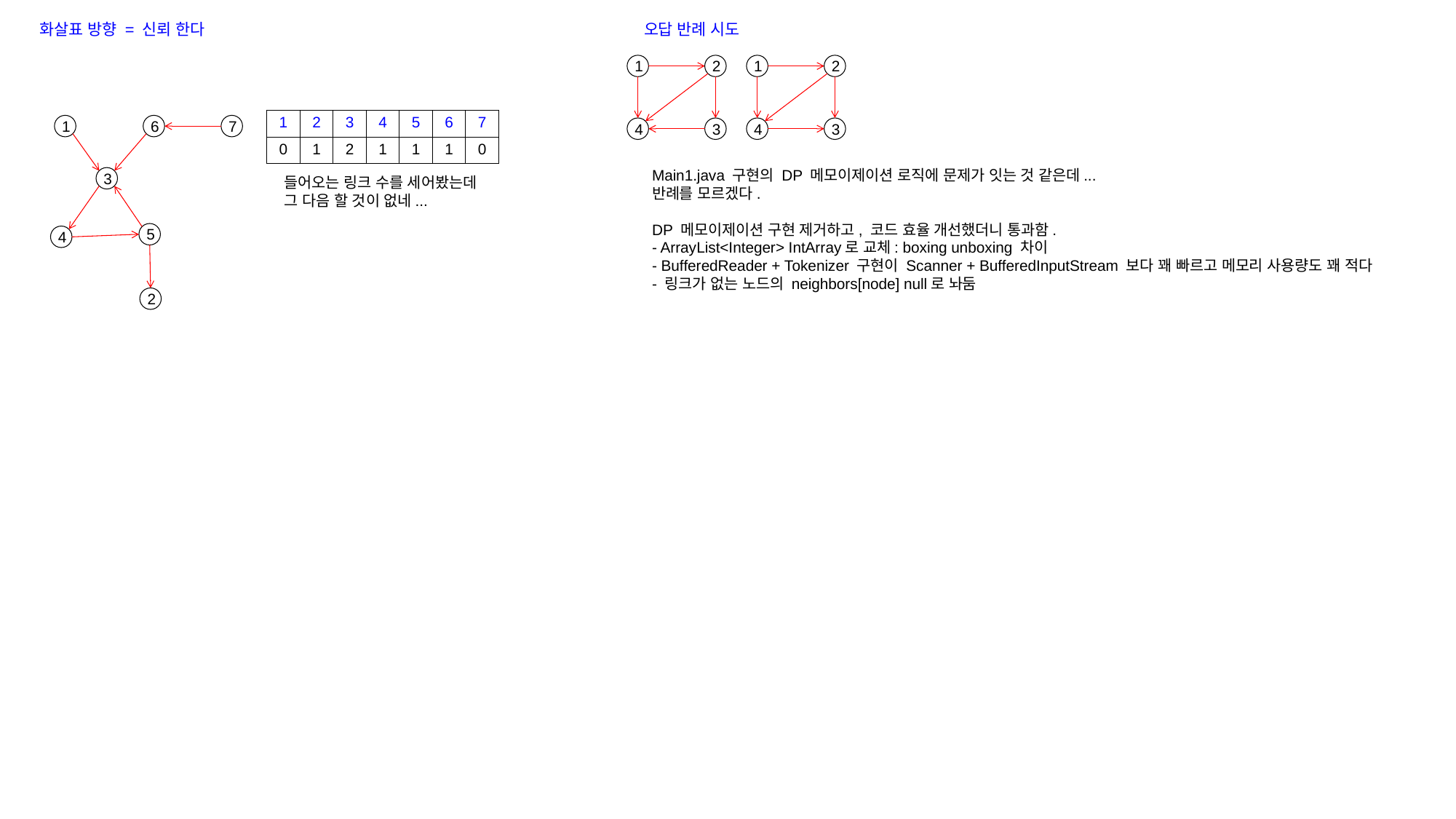

화살표 방향 = 신뢰 한다
오답 반례 시도
1
2
1
2
| 1 | 2 | 3 | 4 | 5 | 6 | 7 |
| --- | --- | --- | --- | --- | --- | --- |
| 0 | 1 | 2 | 1 | 1 | 1 | 0 |
1
6
7
4
3
4
3
Main1.java 구현의 DP 메모이제이션 로직에 문제가 잇는 것 같은데...
반례를 모르겠다.

DP 메모이제이션 구현 제거하고, 코드 효율 개선했더니 통과함.
- ArrayList<Integer> IntArray로 교체: boxing unboxing 차이
- BufferedReader + Tokenizer 구현이 Scanner + BufferedInputStream 보다 꽤 빠르고 메모리 사용량도 꽤 적다
- 링크가 없는 노드의 neighbors[node] null로 놔둠

3
들어오는 링크 수를 세어봤는데
그 다음 할 것이 없네...
5
4
2